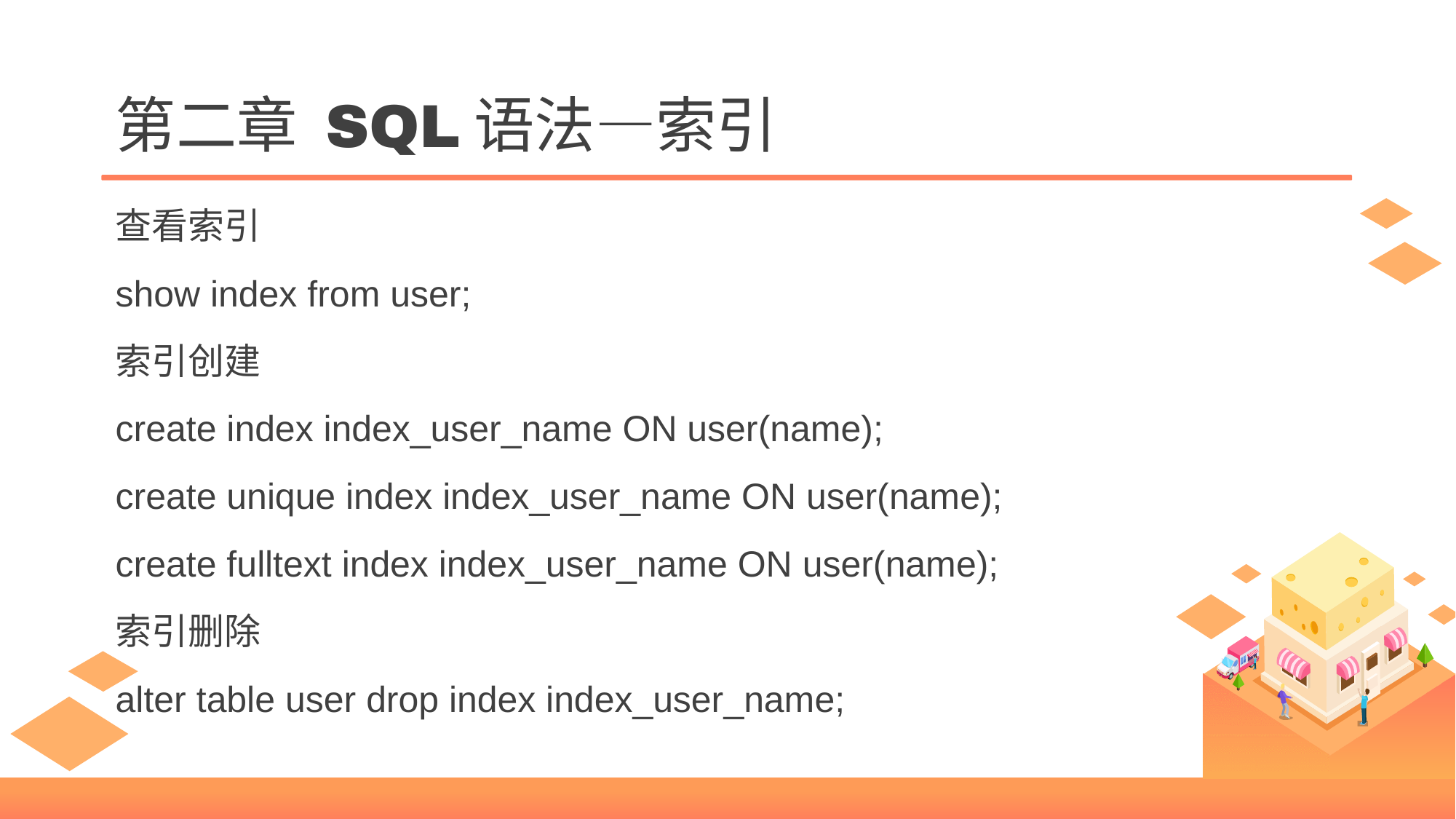

# 第二章 SQL语法—索引
查看索引
show index from user;
索引创建
create index index_user_name ON user(name);
create unique index index_user_name ON user(name);
create fulltext index index_user_name ON user(name);
索引删除
alter table user drop index index_user_name;